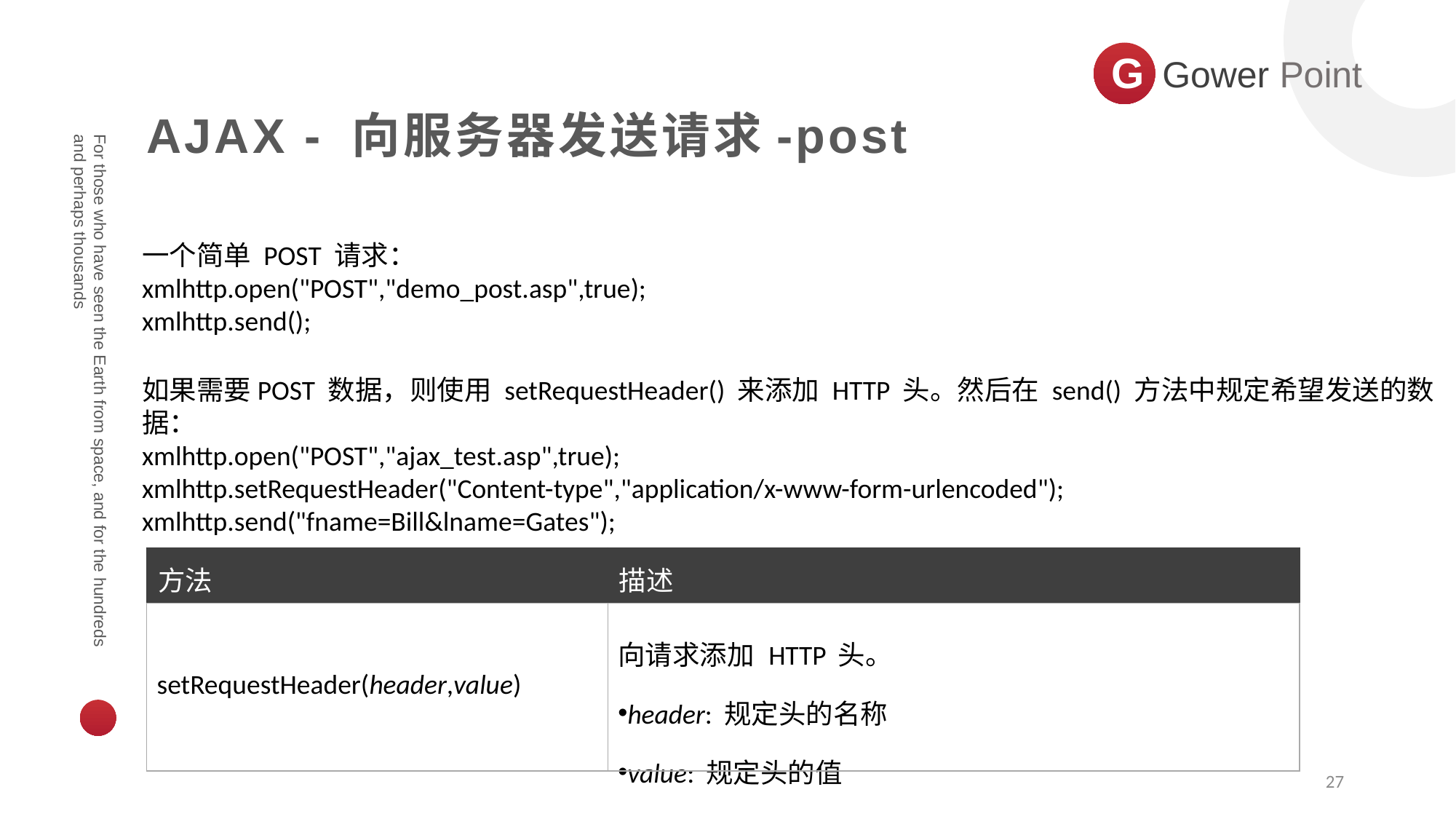

G

Gower Point
AJAX - 向服务器发送请求-post
一个简单 POST 请求：
xmlhttp.open("POST","demo_post.asp",true);
xmlhttp.send();
如果需要POST 数据，则使用 setRequestHeader() 来添加 HTTP 头。然后在 send() 方法中规定希望发送的数据：
xmlhttp.open("POST","ajax_test.asp",true);
xmlhttp.setRequestHeader("Content-type","application/x-www-form-urlencoded");
xmlhttp.send("fname=Bill&lname=Gates");
For those who have seen the Earth from space, and for the hundreds and perhaps thousands
| 方法 | 描述 |
| --- | --- |
| setRequestHeader(header,value) | 向请求添加 HTTP 头。 header: 规定头的名称 value: 规定头的值 |

27